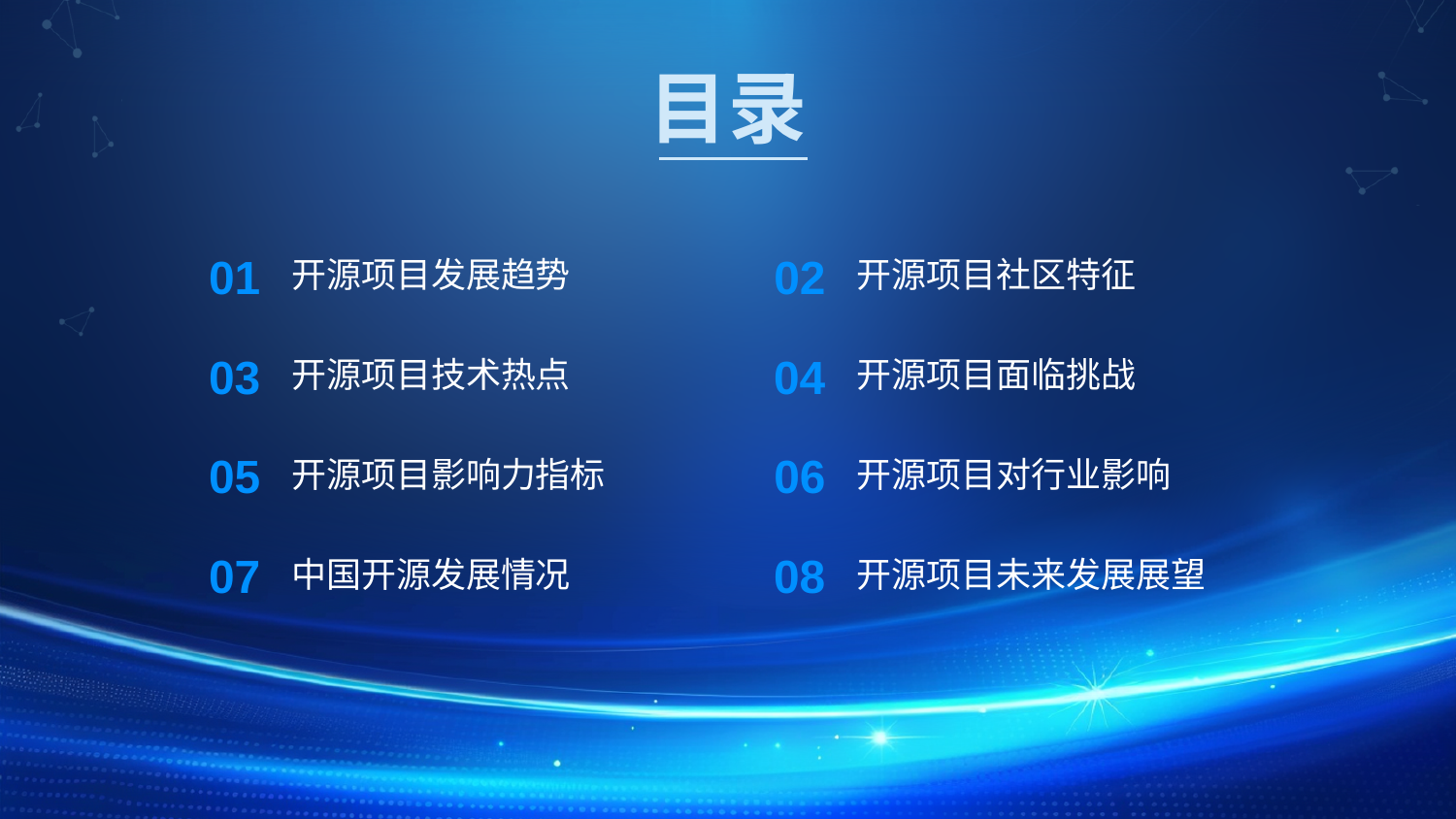

目录

01
02
开源项目发展趋势
开源项目社区特征
04
03
开源项目面临挑战
开源项目技术热点
05
06
开源项目影响力指标
开源项目对行业影响
07
08
中国开源发展情况
开源项目未来发展展望